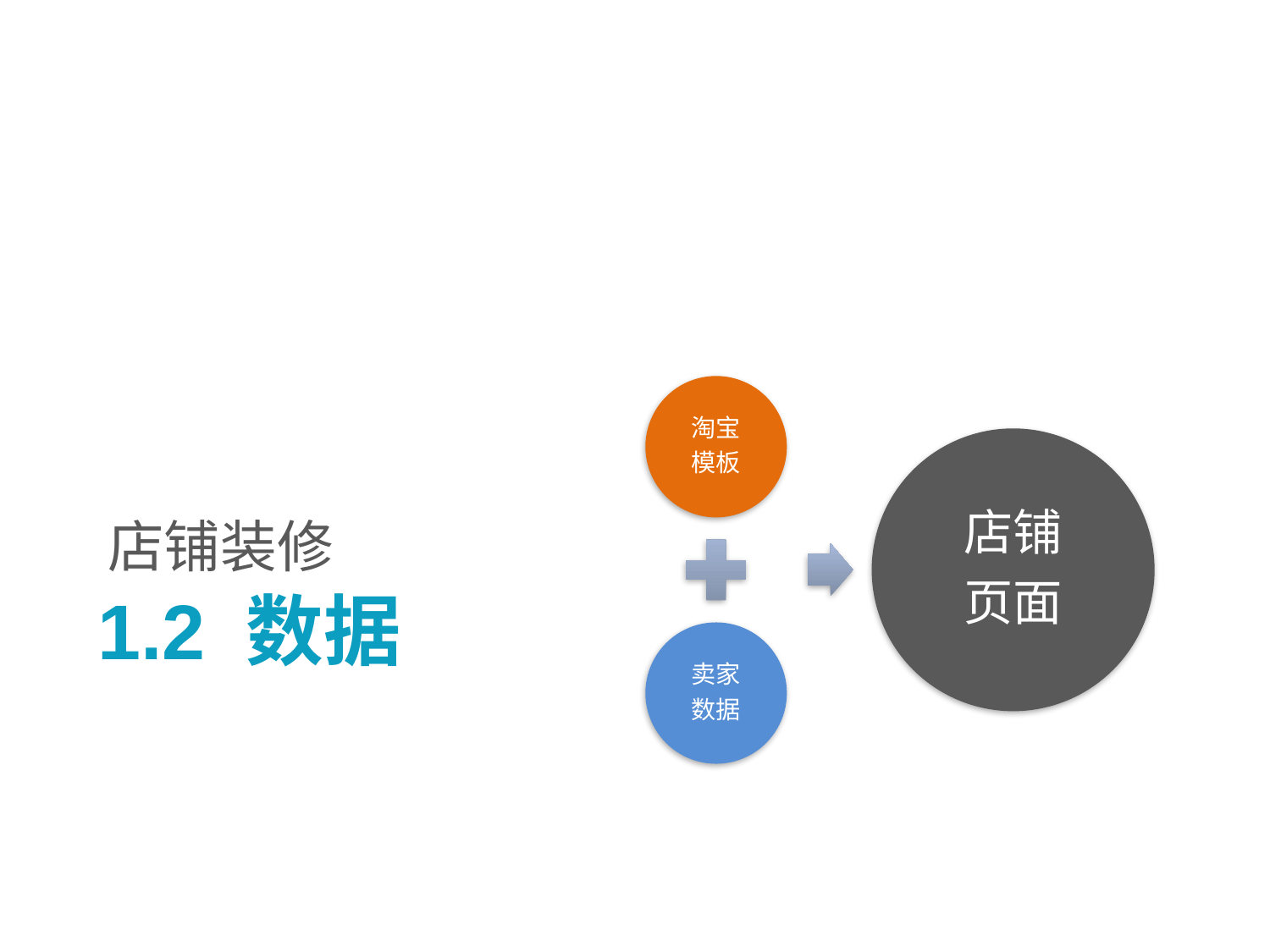

店铺装修
淘宝
模板

卖家
数据

店铺
页面
# 1.2 数据